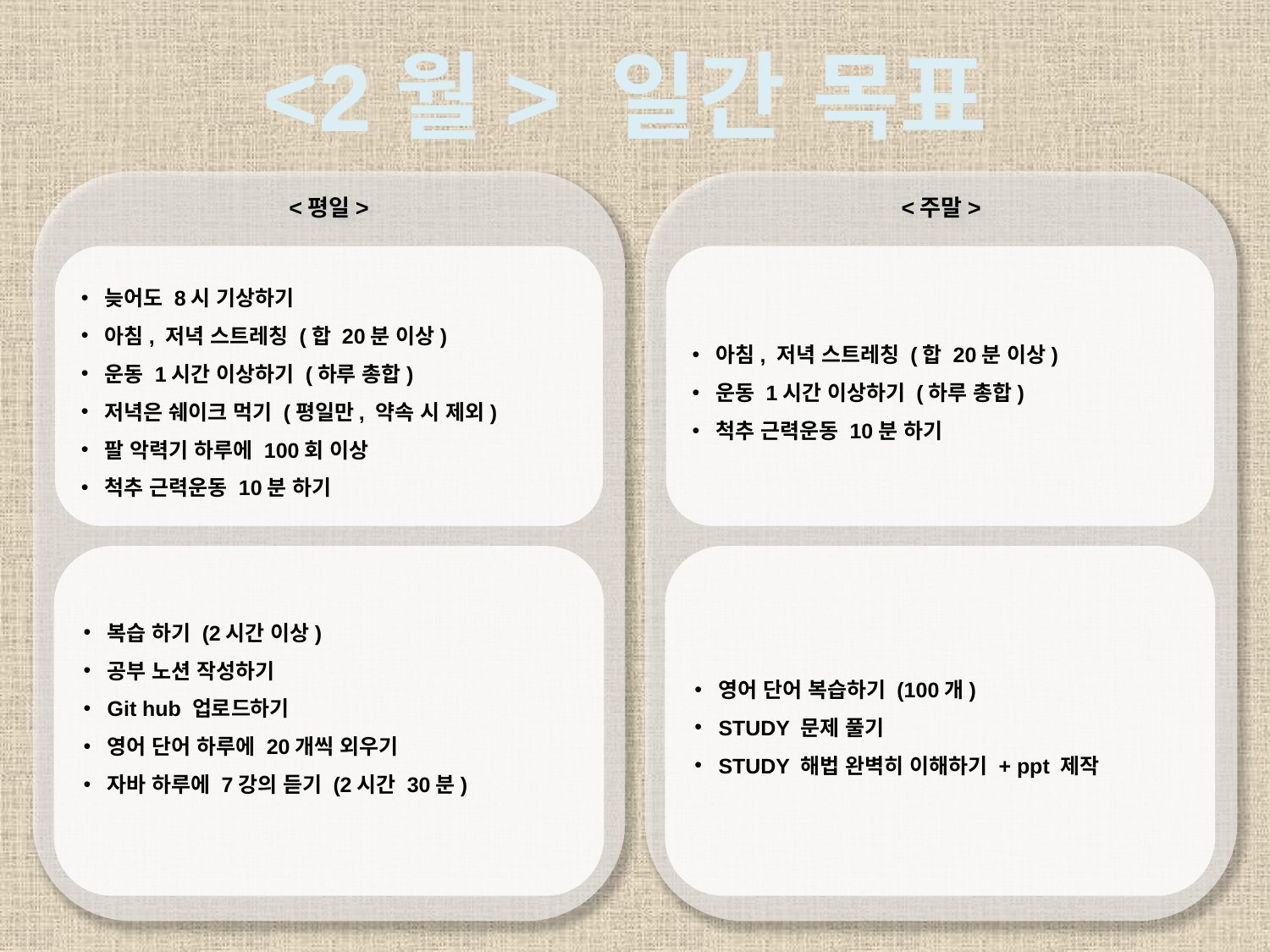

<2월> 일간 목표
<평일>

<주말>

늦어도 8시 기상하기
아침, 저녁 스트레칭 (합 20분 이상)
운동 1시간 이상하기 (하루 총합)
저녁은 쉐이크 먹기 (평일만, 약속 시 제외)
팔 악력기 하루에 100회 이상
척추 근력운동 10분 하기
아침, 저녁 스트레칭 (합 20분 이상)
운동 1시간 이상하기 (하루 총합)
척추 근력운동 10분 하기
복습 하기 (2시간 이상)
공부 노션 작성하기
Git hub 업로드하기
영어 단어 하루에 20개씩 외우기
자바 하루에 7강의 듣기 (2시간 30분)

영어 단어 복습하기 (100개)
STUDY 문제 풀기
STUDY 해법 완벽히 이해하기 + ppt 제작